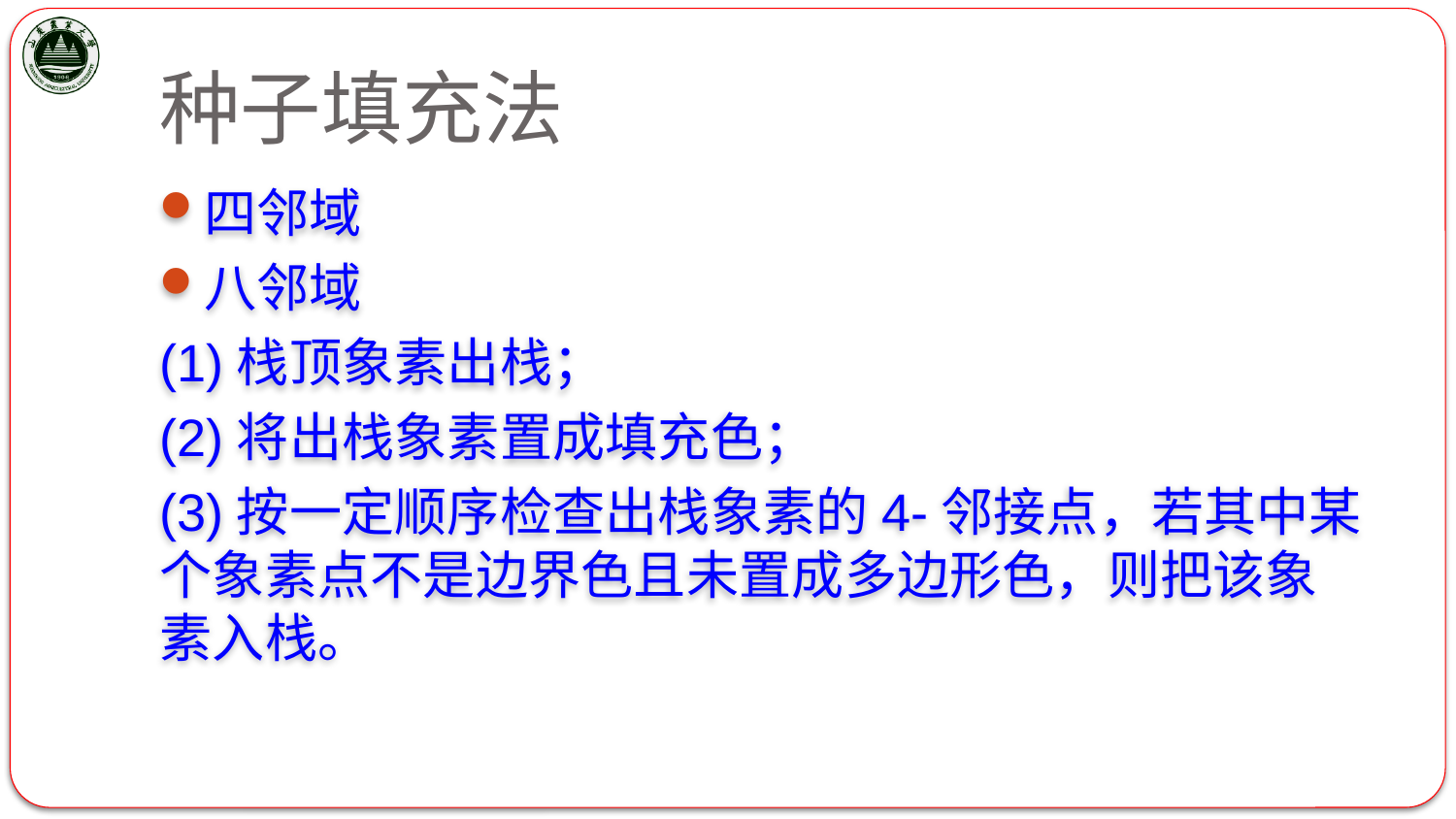

# 种子填充法
四邻域
八邻域
(1)栈顶象素出栈；
(2)将出栈象素置成填充色；
(3)按一定顺序检查出栈象素的4-邻接点，若其中某个象素点不是边界色且未置成多边形色，则把该象素入栈。